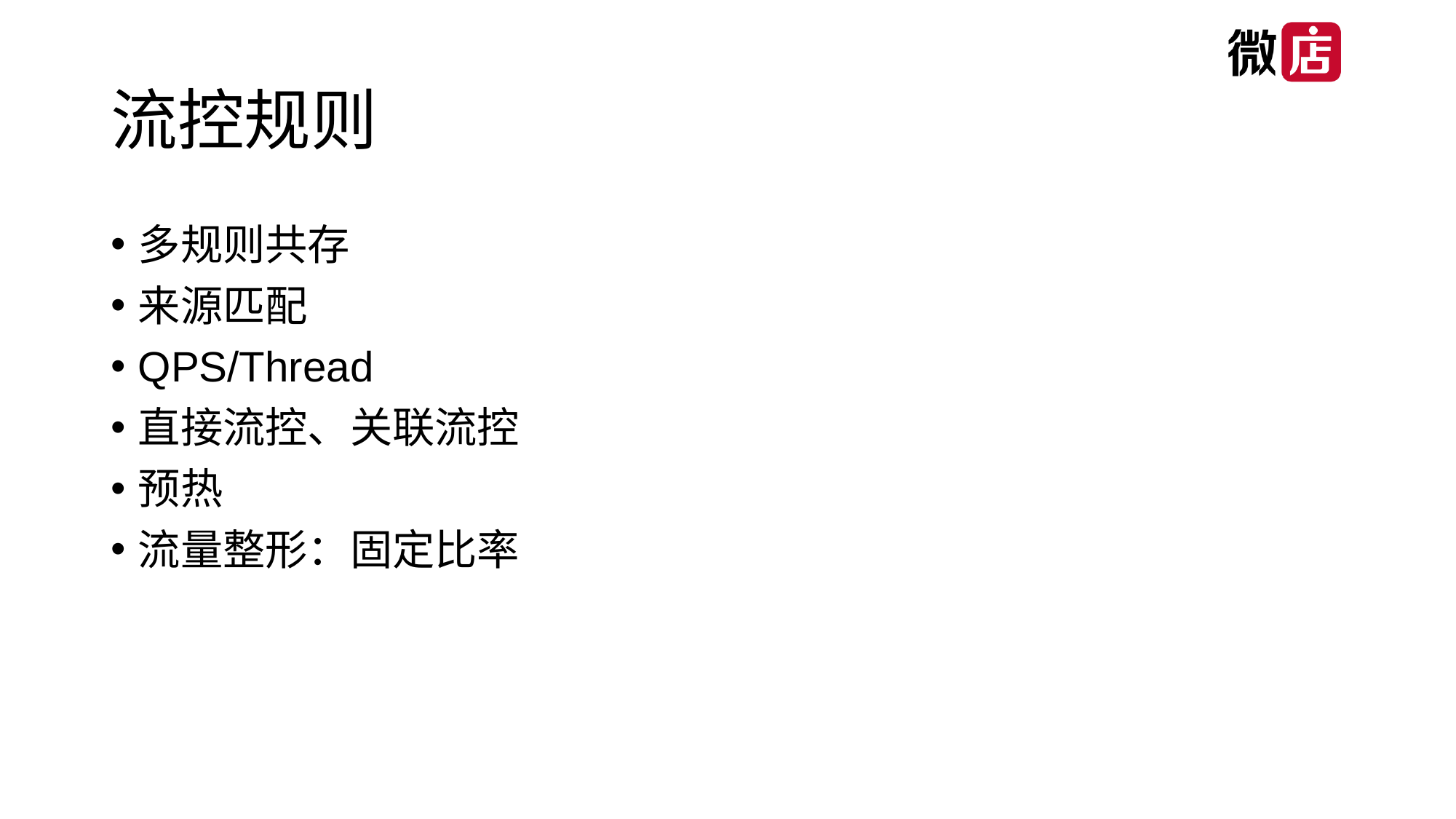

# 流控规则
多规则共存
来源匹配
QPS/Thread
直接流控、关联流控
预热
流量整形：固定比率